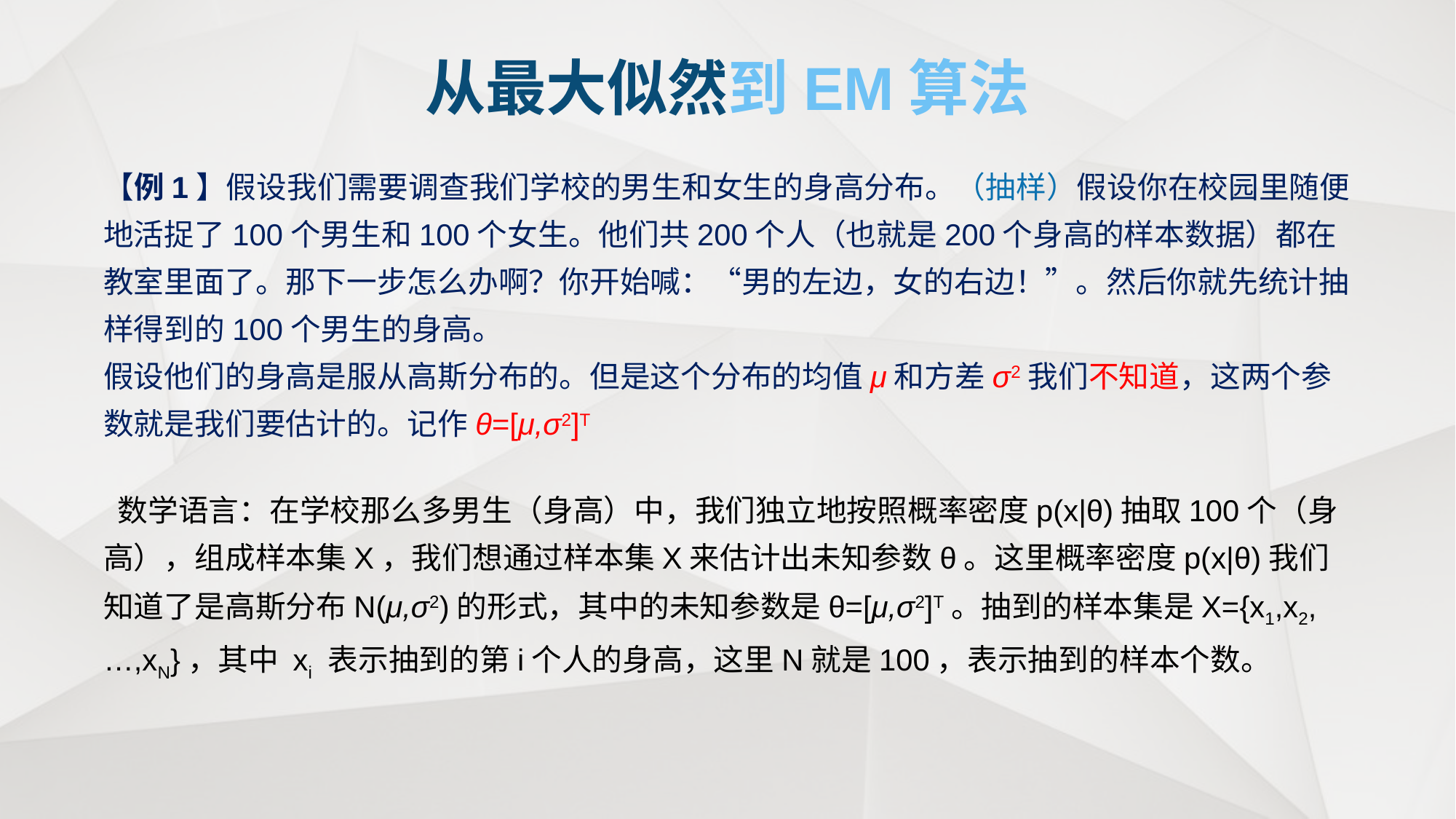

从最大似然到EM算法
【例1】假设我们需要调查我们学校的男生和女生的身高分布。（抽样）假设你在校园里随便地活捉了100个男生和100个女生。他们共200个人（也就是200个身高的样本数据）都在教室里面了。那下一步怎么办啊？你开始喊：“男的左边，女的右边！”。然后你就先统计抽样得到的100个男生的身高。
假设他们的身高是服从高斯分布的。但是这个分布的均值μ和方差σ2我们不知道，这两个参数就是我们要估计的。记作θ=[μ,σ2]T
 数学语言：在学校那么多男生（身高）中，我们独立地按照概率密度p(x|θ)抽取100个（身高），组成样本集X，我们想通过样本集X来估计出未知参数θ。这里概率密度p(x|θ)我们知道了是高斯分布N(μ,σ2)的形式，其中的未知参数是θ=[μ,σ2]T。抽到的样本集是X={x1,x2,…,xN}，其中 xi 表示抽到的第i个人的身高，这里N就是100，表示抽到的样本个数。